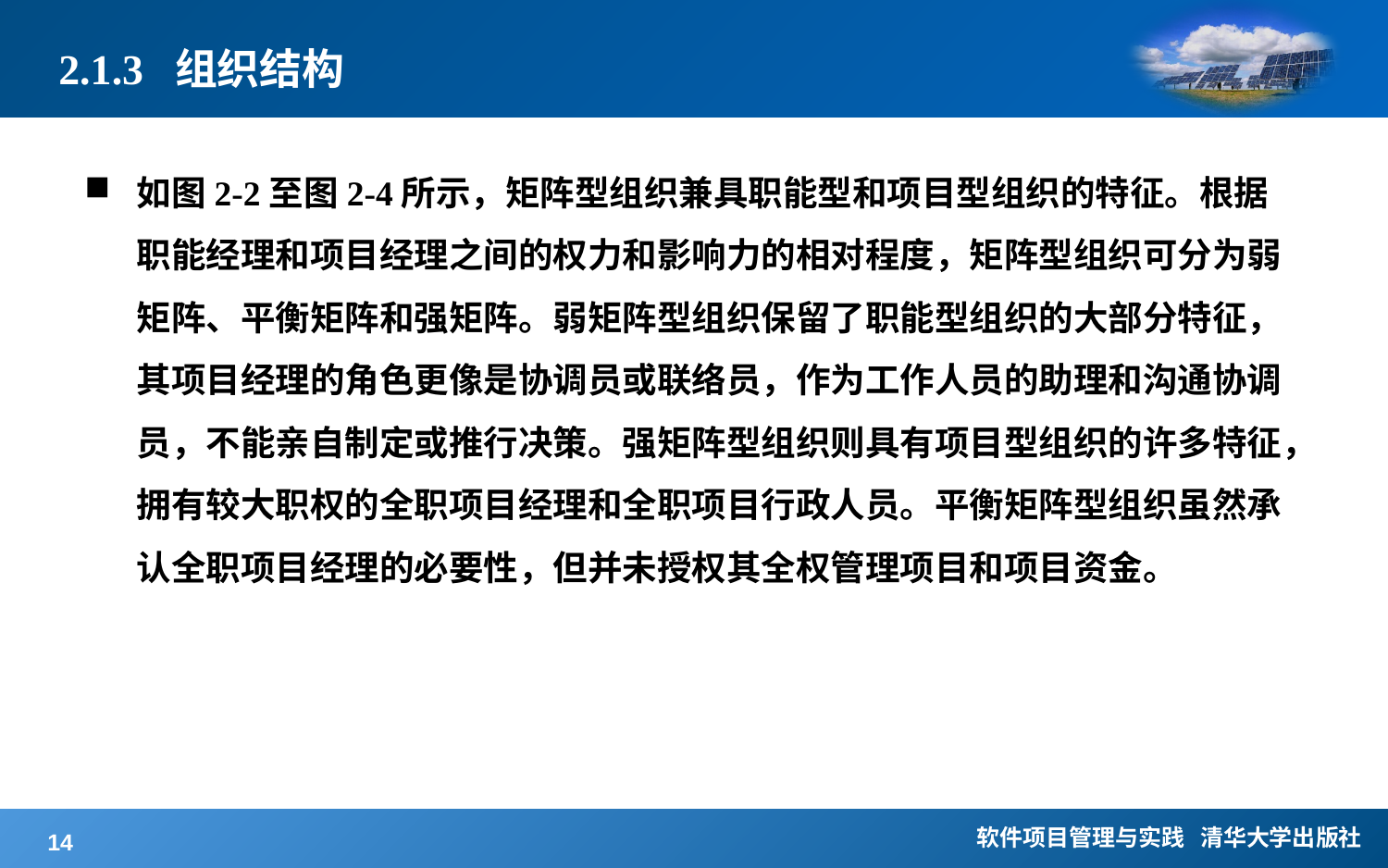

# 2.1.3  组织结构
如图2-2至图2-4所示，矩阵型组织兼具职能型和项目型组织的特征。根据职能经理和项目经理之间的权力和影响力的相对程度，矩阵型组织可分为弱矩阵、平衡矩阵和强矩阵。弱矩阵型组织保留了职能型组织的大部分特征，其项目经理的角色更像是协调员或联络员，作为工作人员的助理和沟通协调员，不能亲自制定或推行决策。强矩阵型组织则具有项目型组织的许多特征，拥有较大职权的全职项目经理和全职项目行政人员。平衡矩阵型组织虽然承认全职项目经理的必要性，但并未授权其全权管理项目和项目资金。